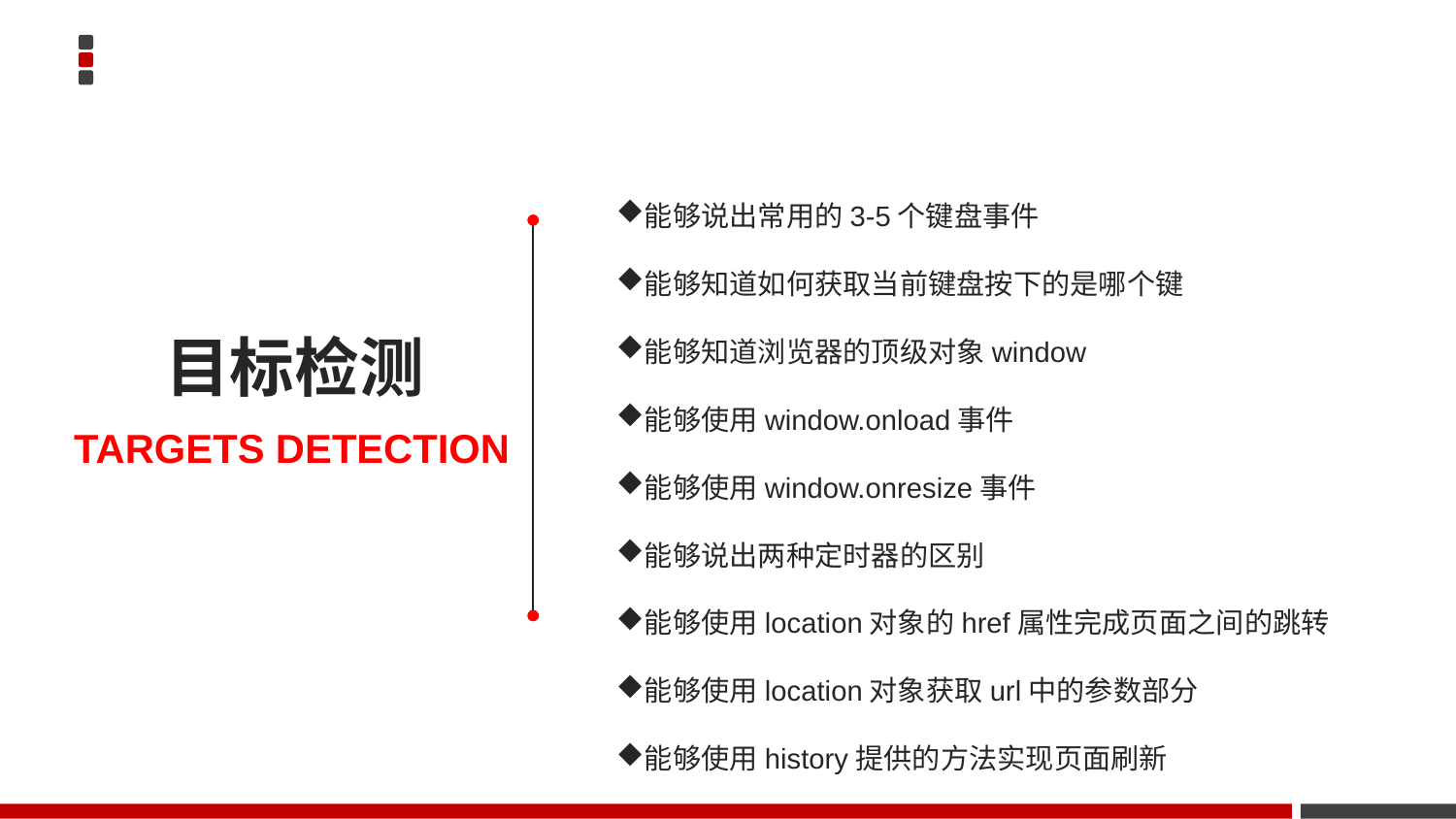

能够说出常用的3-5个键盘事件
能够知道如何获取当前键盘按下的是哪个键
能够知道浏览器的顶级对象window
能够使用window.onload事件
能够使用window.onresize事件
能够说出两种定时器的区别
能够使用location对象的href属性完成页面之间的跳转
能够使用location对象获取url中的参数部分
能够使用history提供的方法实现页面刷新

目标检测
TARGETS DETECTION